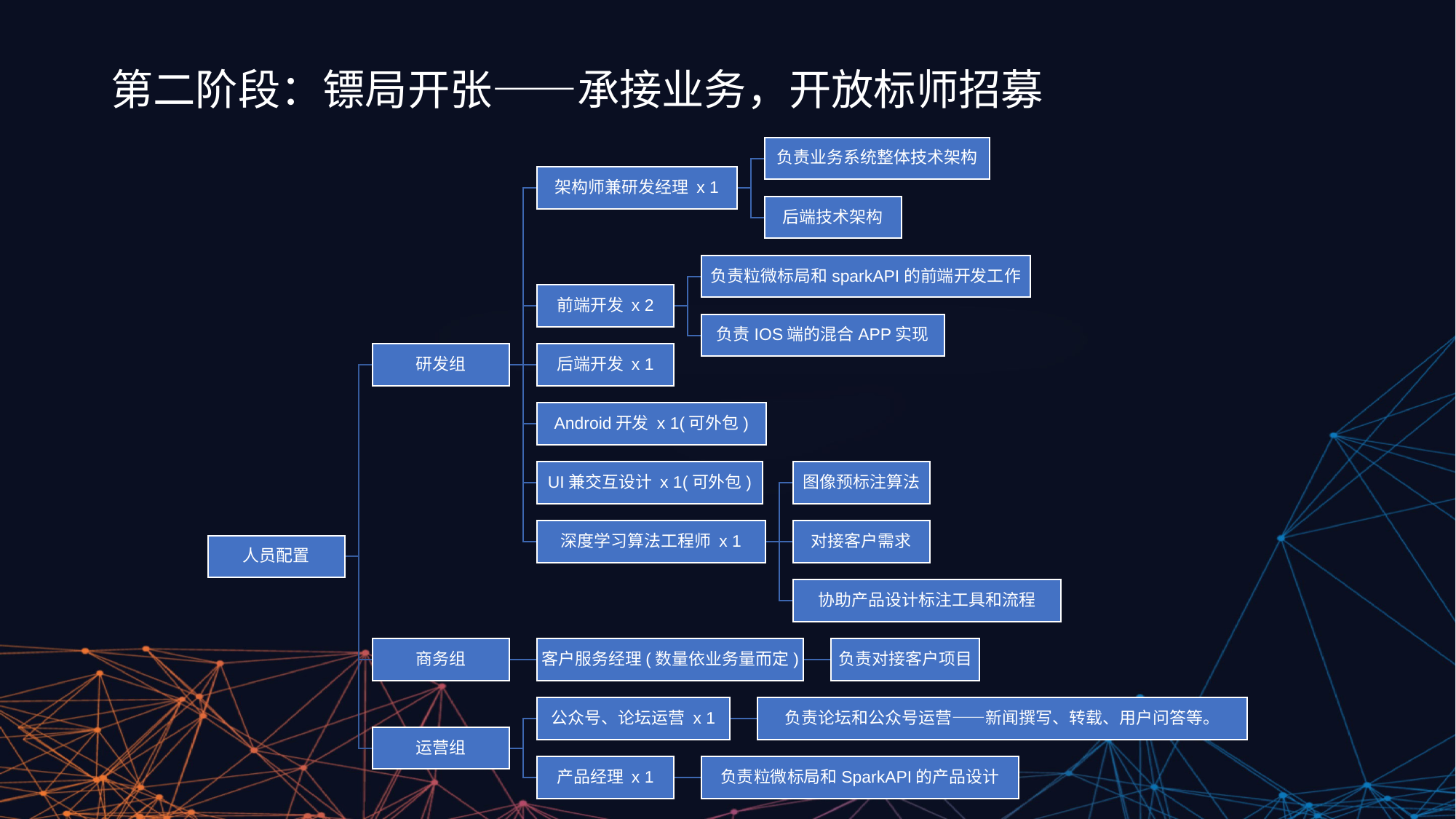

# 第二阶段：镖局开张——承接业务，开放标师招募
人员配置
研发组
架构师兼研发经理 x 1
负责业务系统整体技术架构
后端技术架构
前端开发 x 2
负责粒微标局和sparkAPI的前端开发工作
负责IOS端的混合APP实现
后端开发 x 1
Android开发 x 1(可外包)
UI兼交互设计 x 1(可外包)
深度学习算法工程师 x 1
图像预标注算法
对接客户需求
协助产品设计标注工具和流程
商务组
客户服务经理(数量依业务量而定)
负责对接客户项目
运营组
公众号、论坛运营 x 1
负责论坛和公众号运营——新闻撰写、转载、用户问答等。
产品经理 x 1
负责粒微标局和SparkAPI的产品设计